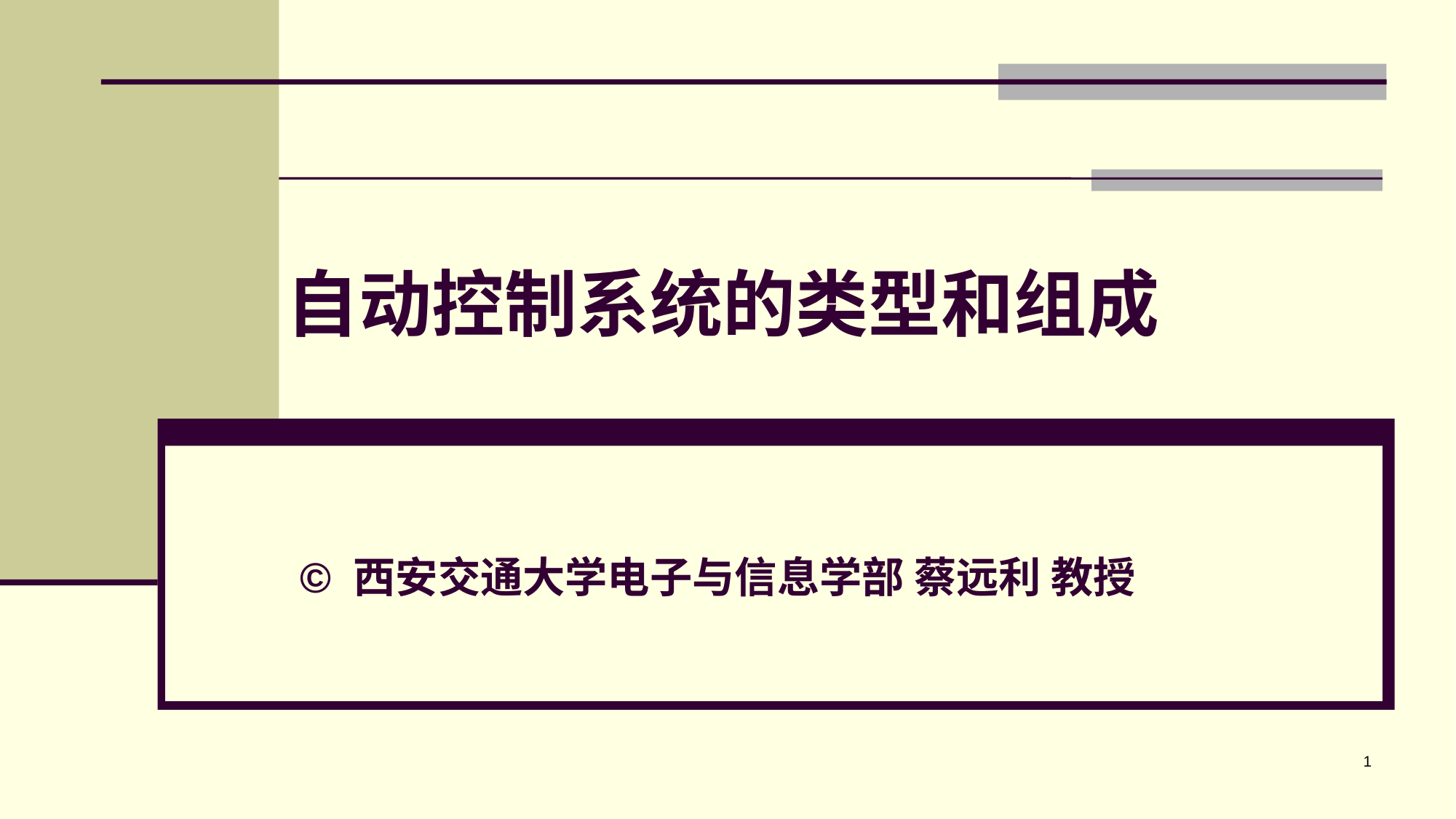

# 自动控制系统的类型和组成
© 西安交通大学电子与信息学部 蔡远利 教授
1